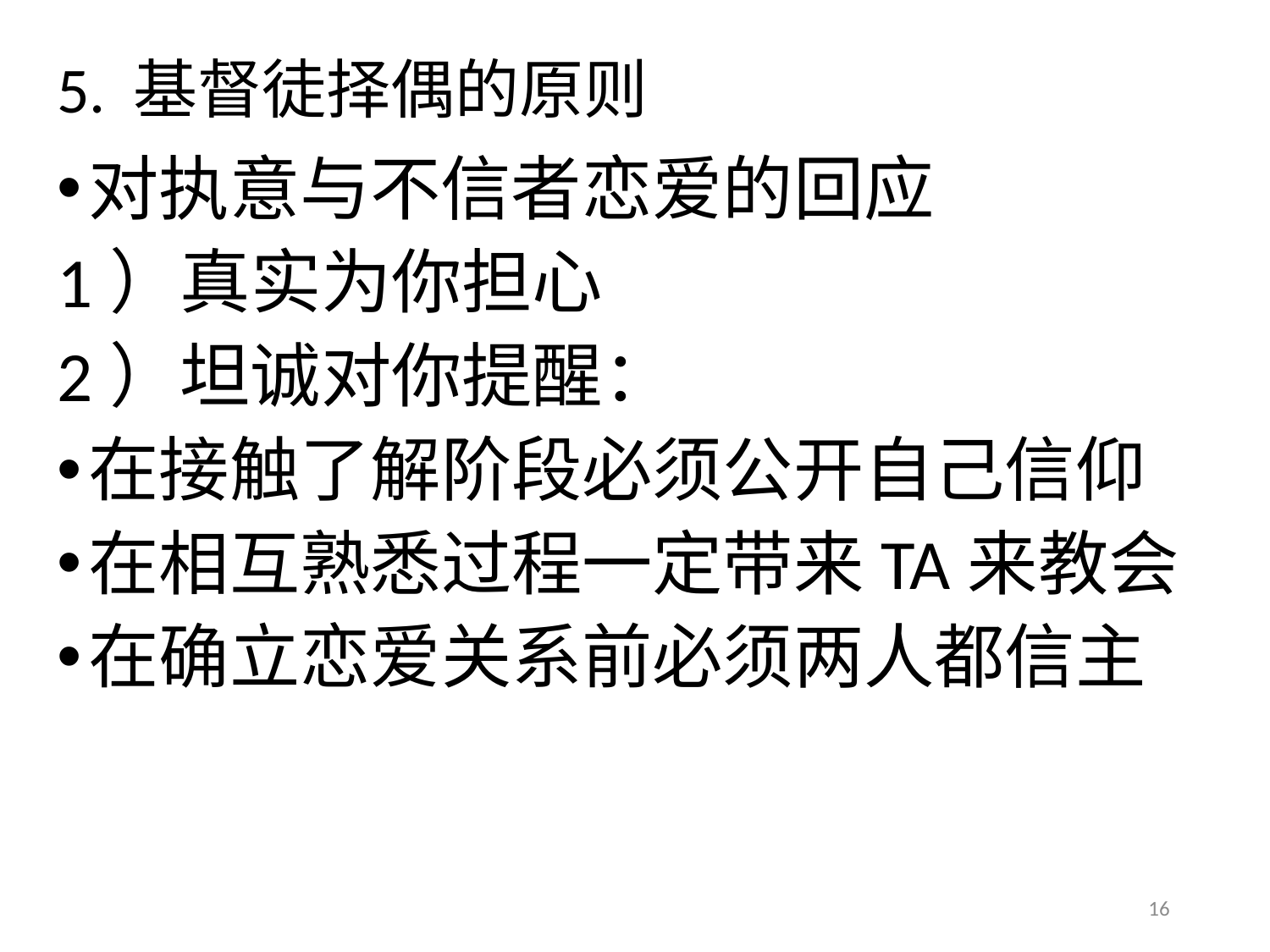

# 5. 基督徒择偶的原则
对执意与不信者恋爱的回应
1）真实为你担心
2）坦诚对你提醒：
在接触了解阶段必须公开自己信仰
在相互熟悉过程一定带来TA来教会
在确立恋爱关系前必须两人都信主
16